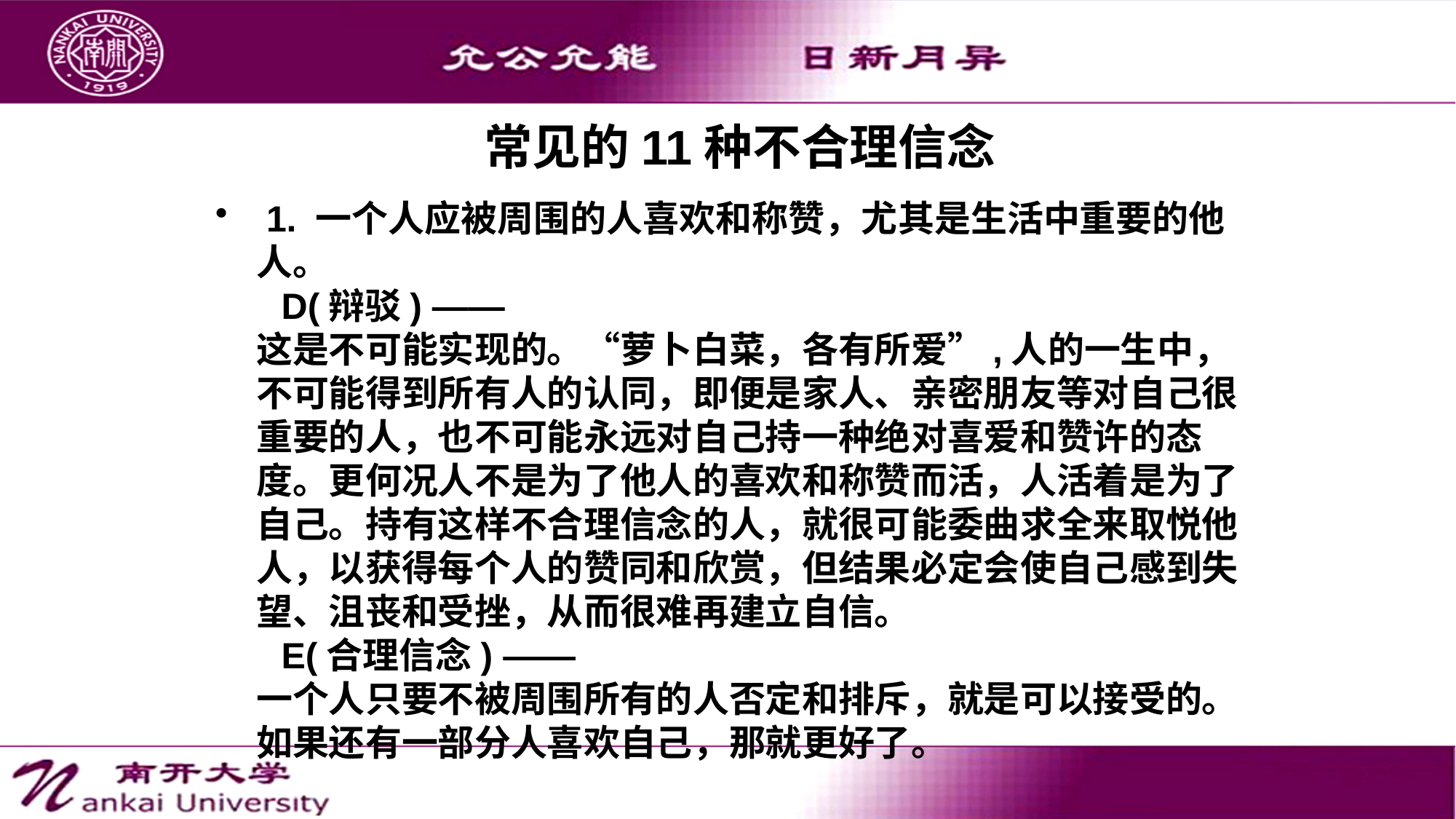

# 常见的11种不合理信念
 1. 一个人应被周围的人喜欢和称赞，尤其是生活中重要的他人。
  D(辩驳) ——
这是不可能实现的。“萝卜白菜，各有所爱”,人的一生中，不可能得到所有人的认同，即便是家人、亲密朋友等对自己很重要的人，也不可能永远对自己持一种绝对喜爱和赞许的态度。更何况人不是为了他人的喜欢和称赞而活，人活着是为了自己。持有这样不合理信念的人，就很可能委曲求全来取悦他人，以获得每个人的赞同和欣赏，但结果必定会使自己感到失望、沮丧和受挫，从而很难再建立自信。
  E(合理信念) ——
一个人只要不被周围所有的人否定和排斥，就是可以接受的。如果还有一部分人喜欢自己，那就更好了。